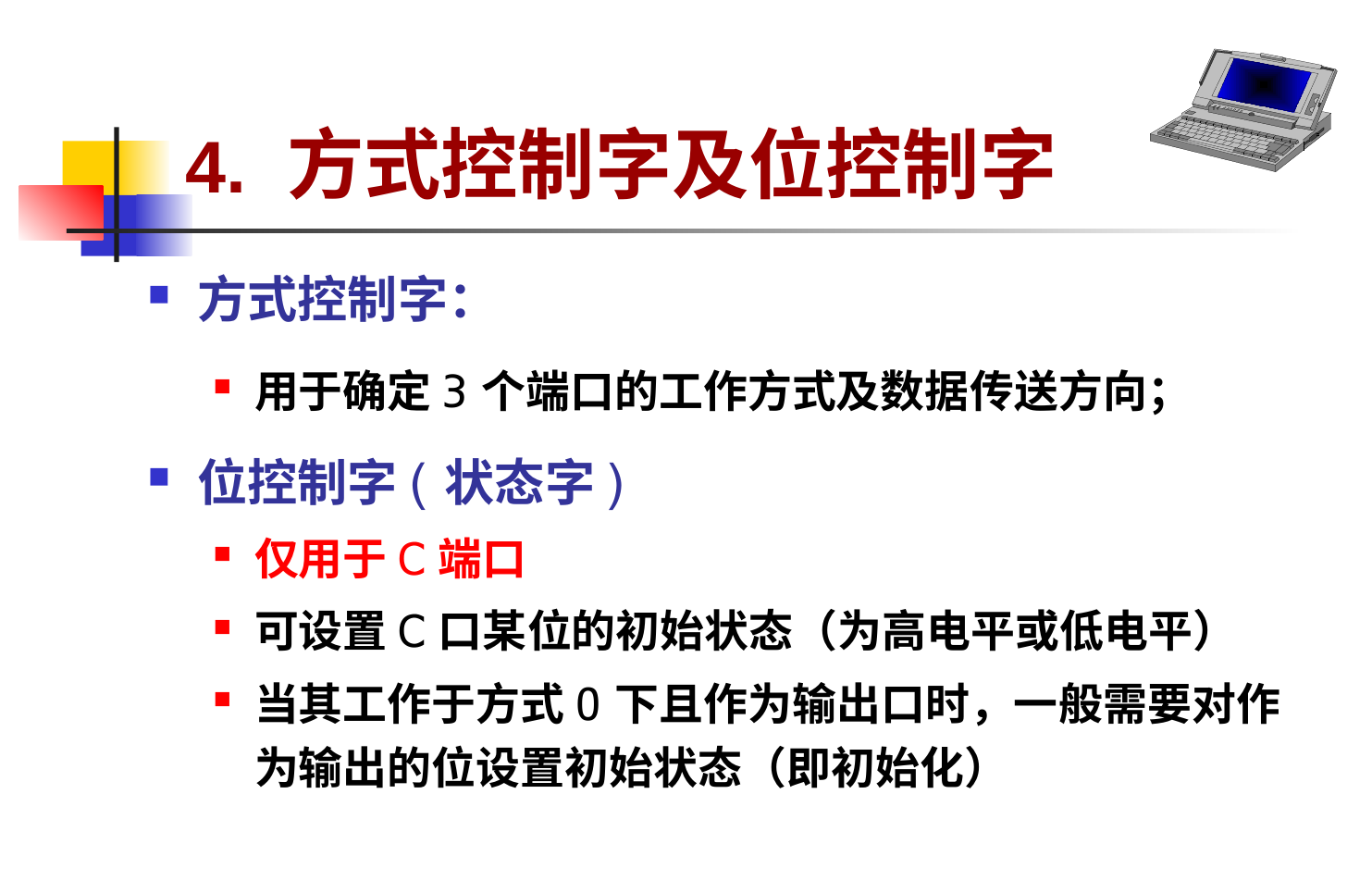

# 4. 方式控制字及位控制字
方式控制字：
用于确定3个端口的工作方式及数据传送方向；
位控制字(状态字)
仅用于C端口
可设置C口某位的初始状态（为高电平或低电平）
当其工作于方式0下且作为输出口时，一般需要对作为输出的位设置初始状态（即初始化）
67